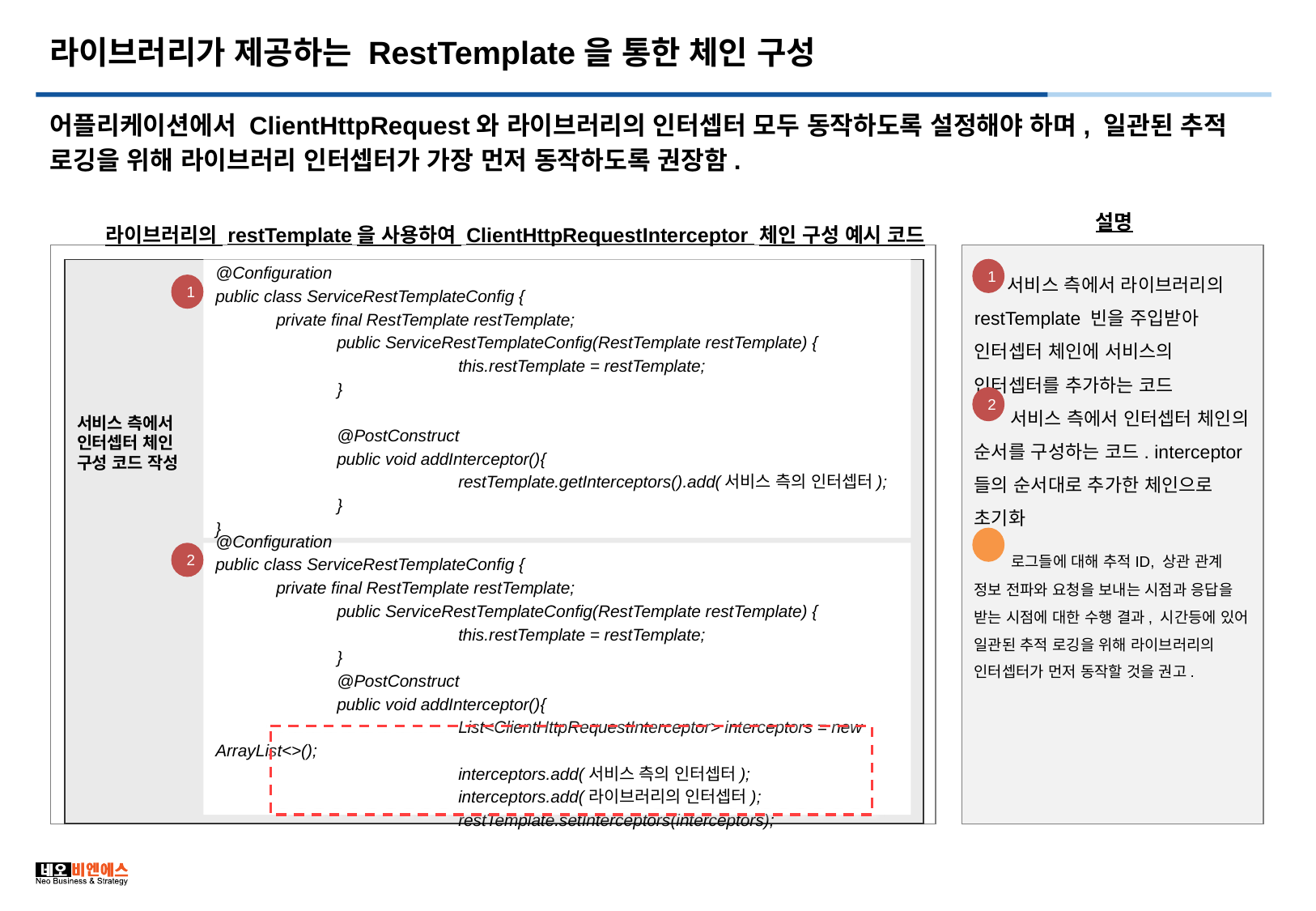

# 라이브러리가 제공하는 RestTemplate을 통한 체인 구성
어플리케이션에서 ClientHttpRequest와 라이브러리의 인터셉터 모두 동작하도록 설정해야 하며, 일관된 추적 로깅을 위해 라이브러리 인터셉터가 가장 먼저 동작하도록 권장함.

설명
라이브러리의 restTemplate을 사용하여 ClientHttpRequestInterceptor 체인 구성 예시 코드

     서비스 측에서 라이브러리의 restTemplate 빈을 주입받아 인터셉터 체인에 서비스의 인터셉터를 추가하는 코드
      서비스 측에서 인터셉터 체인의 순서를 구성하는 코드. interceptor들의 순서대로 추가한 체인으로 초기화
      로그들에 대해 추적ID, 상관 관계 정보 전파와 요청을 보내는 시점과 응답을 받는 시점에 대한 수행 결과, 시간등에 있어 일관된 추적 로깅을 위해 라이브러리의 인터셉터가 먼저 동작할 것을 권고.

1

@Configuration
public class ServiceRestTemplateConfig {
private final RestTemplate restTemplate;
	public ServiceRestTemplateConfig(RestTemplate restTemplate) {
		this.restTemplate = restTemplate;
	}

	@PostConstruct
	public void addInterceptor(){
		restTemplate.getInterceptors().add(서비스 측의 인터셉터);
	}
}
1
2

서비스 측에서 인터셉터 체인 구성 코드 작성
3

2
@Configuration
public class ServiceRestTemplateConfig {
private final RestTemplate restTemplate;
	public ServiceRestTemplateConfig(RestTemplate restTemplate) {
		this.restTemplate = restTemplate;
	}
	@PostConstruct
	public void addInterceptor(){
		List<ClientHttpRequestInterceptor> interceptors = new ArrayList<>();
		interceptors.add(서비스 측의 인터셉터);
		interceptors.add(라이브러리의 인터셉터);
		restTemplate.setInterceptors(interceptors);